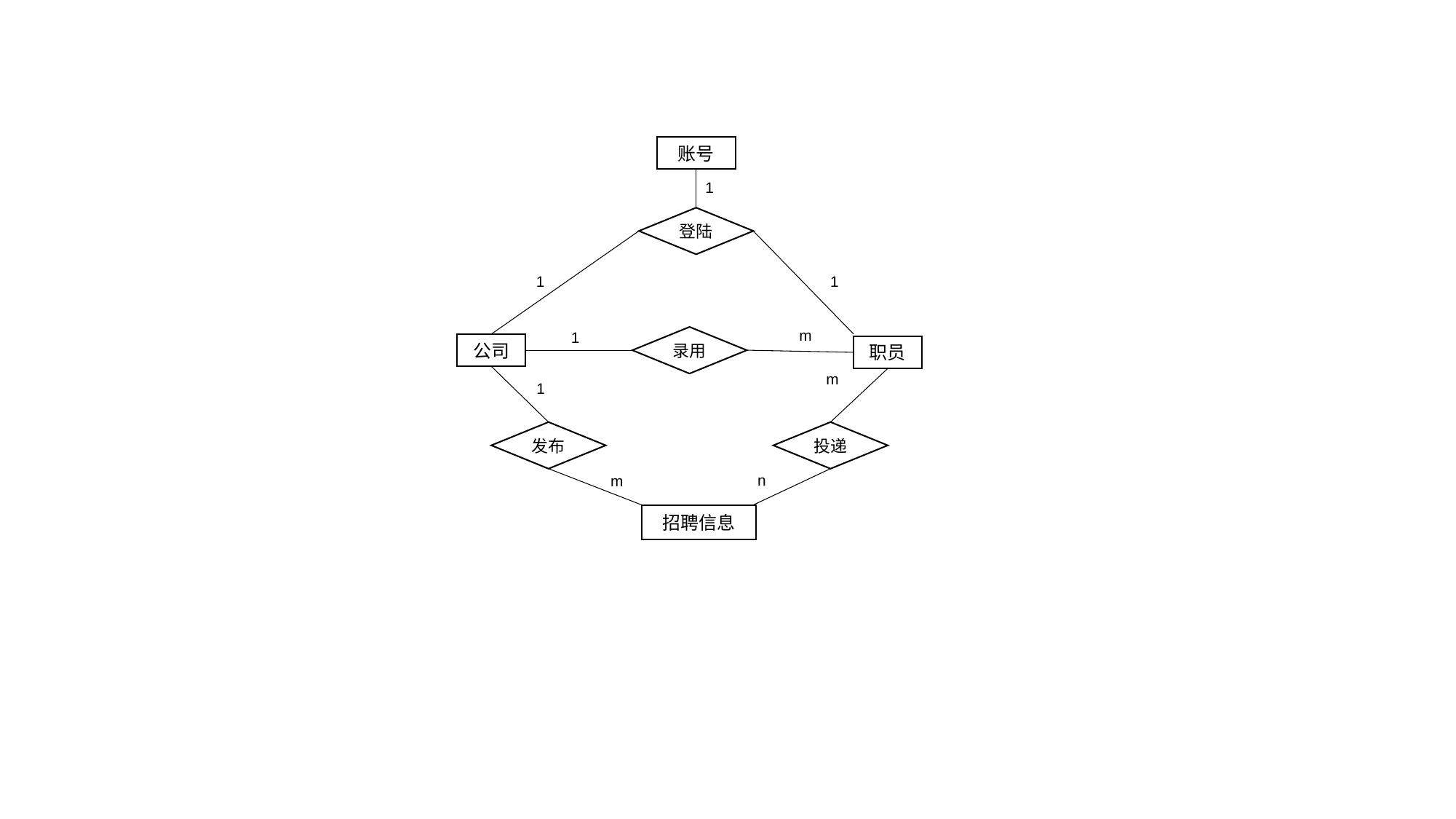

账号
1
登陆
1
1
m
1
录用
公司
职员
m
1
发布
投递
n
m
招聘信息